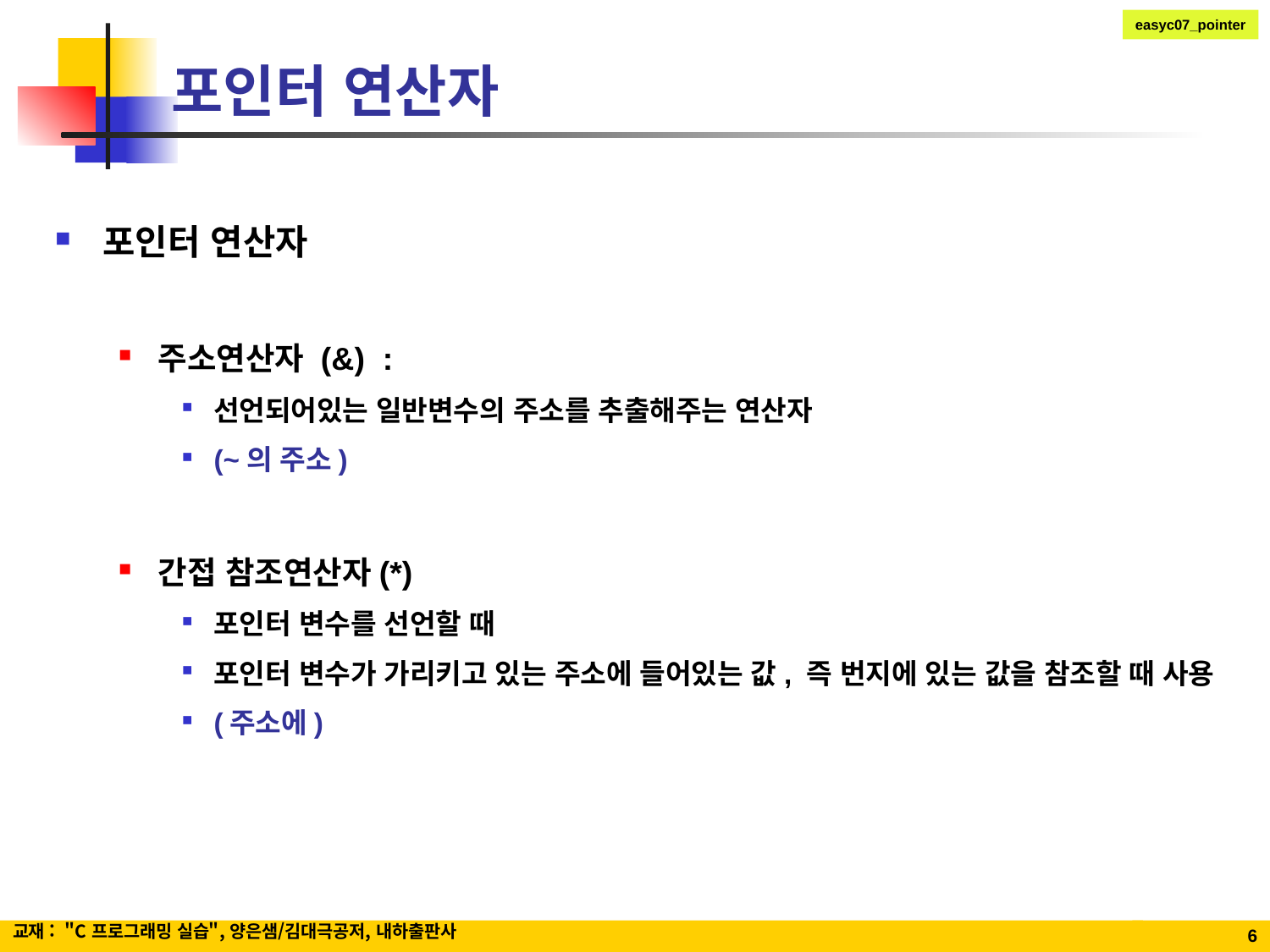

# 포인터 연산자
포인터 연산자

주소연산자 (&)  :
선언되어있는 일반변수의 주소를 추출해주는 연산자
(~의 주소)

간접 참조연산자(*)
포인터 변수를 선언할 때
포인터 변수가 가리키고 있는 주소에 들어있는 값, 즉 번지에 있는 값을 참조할 때 사용
(주소에)

교재 :  "C 프로그래밍 실습", 양은샘/김대극공저, 내하출판사
6